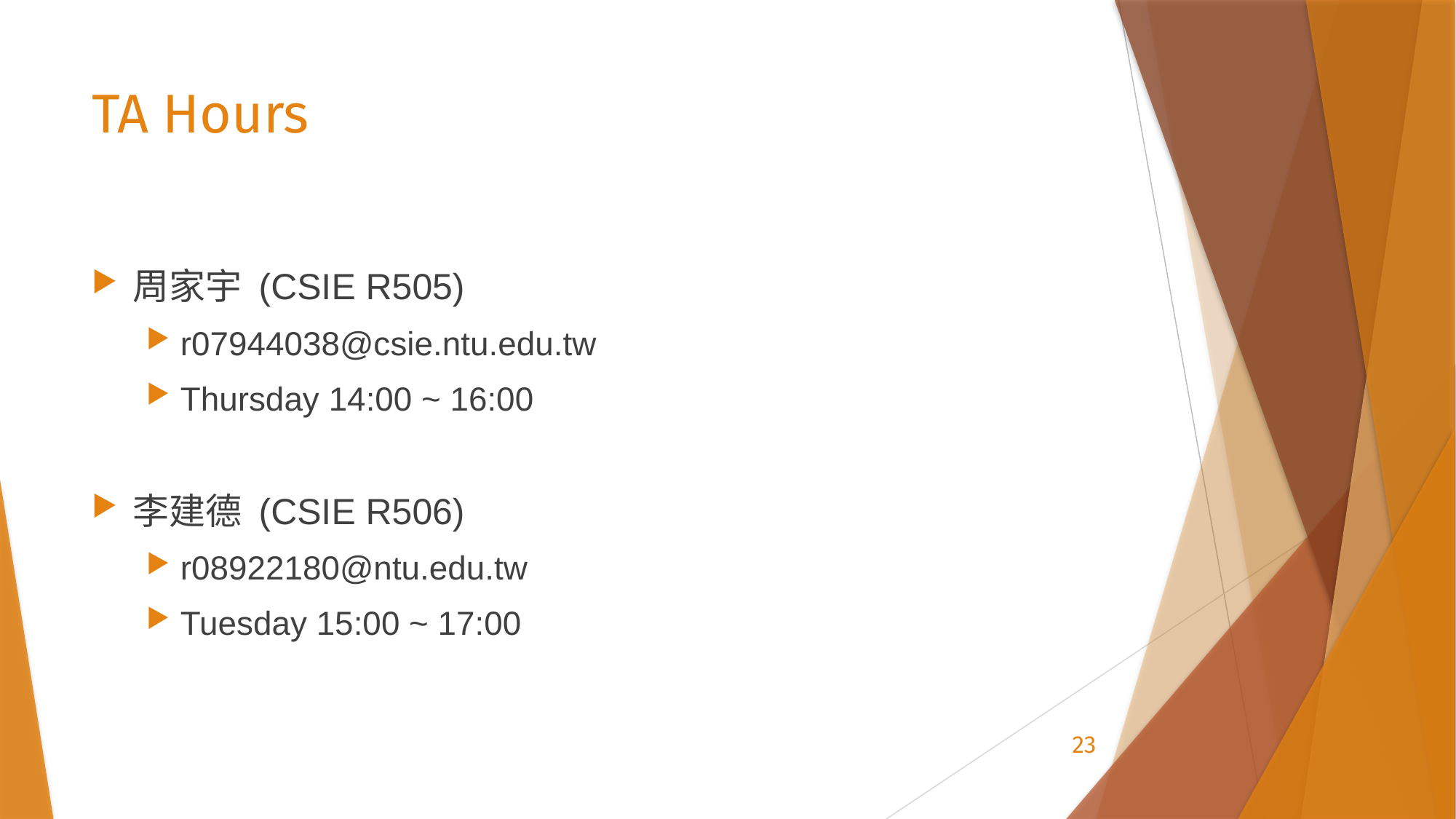

# TA Hours
周家宇 (CSIE R505)
r07944038@csie.ntu.edu.tw
Thursday 14:00 ~ 16:00

李建德 (CSIE R506)
r08922180@ntu.edu.tw
Tuesday 15:00 ~ 17:00
23